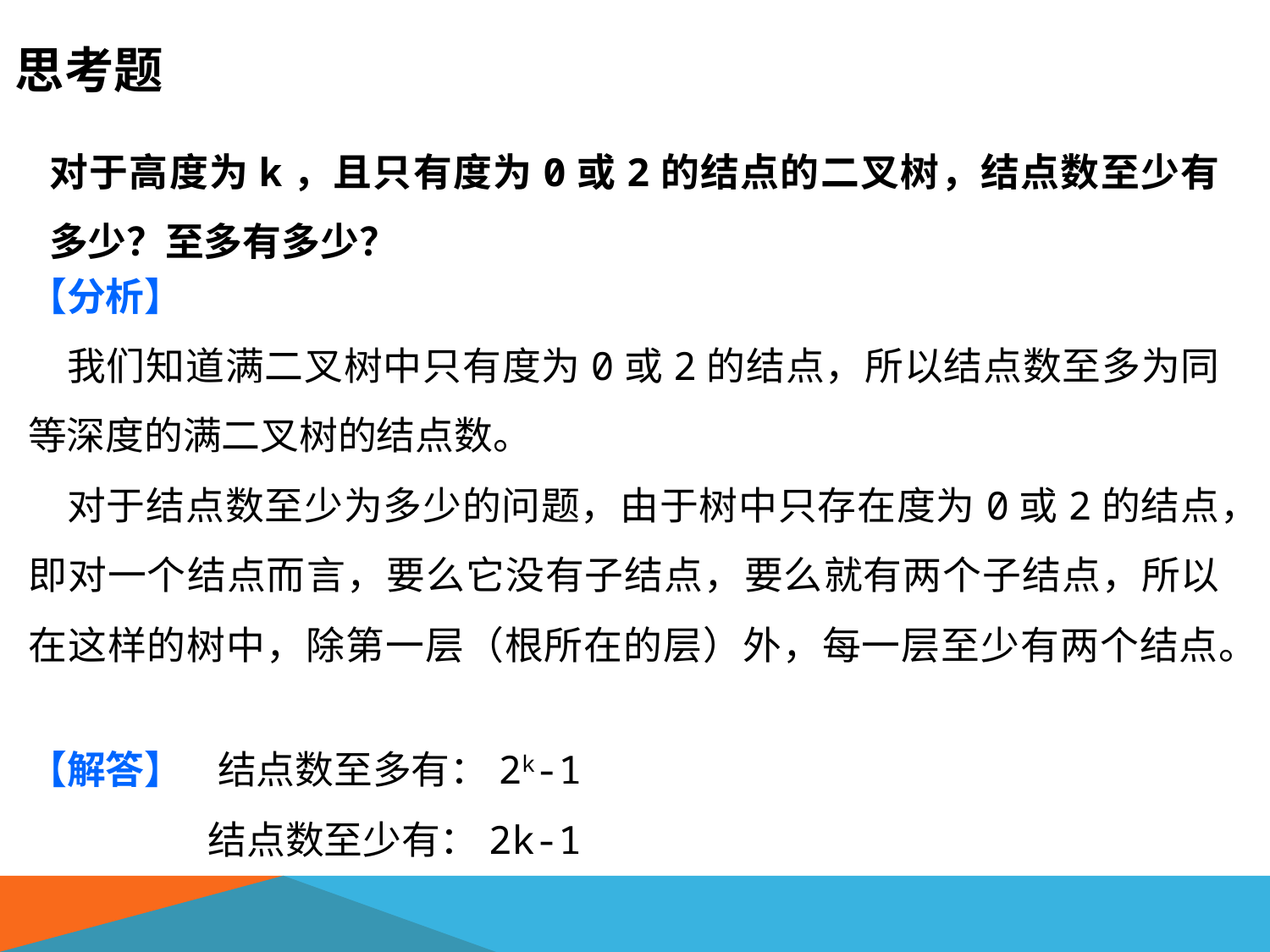

思考题
对于高度为k，且只有度为0或2的结点的二叉树，结点数至少有多少？至多有多少？
【分析】
   我们知道满二叉树中只有度为0或2的结点，所以结点数至多为同等深度的满二叉树的结点数。
   对于结点数至少为多少的问题，由于树中只存在度为0或2的结点，即对一个结点而言，要么它没有子结点，要么就有两个子结点，所以在这样的树中，除第一层（根所在的层）外，每一层至少有两个结点。
【解答】    结点数至多有：2k-1
	     结点数至少有：2k-1